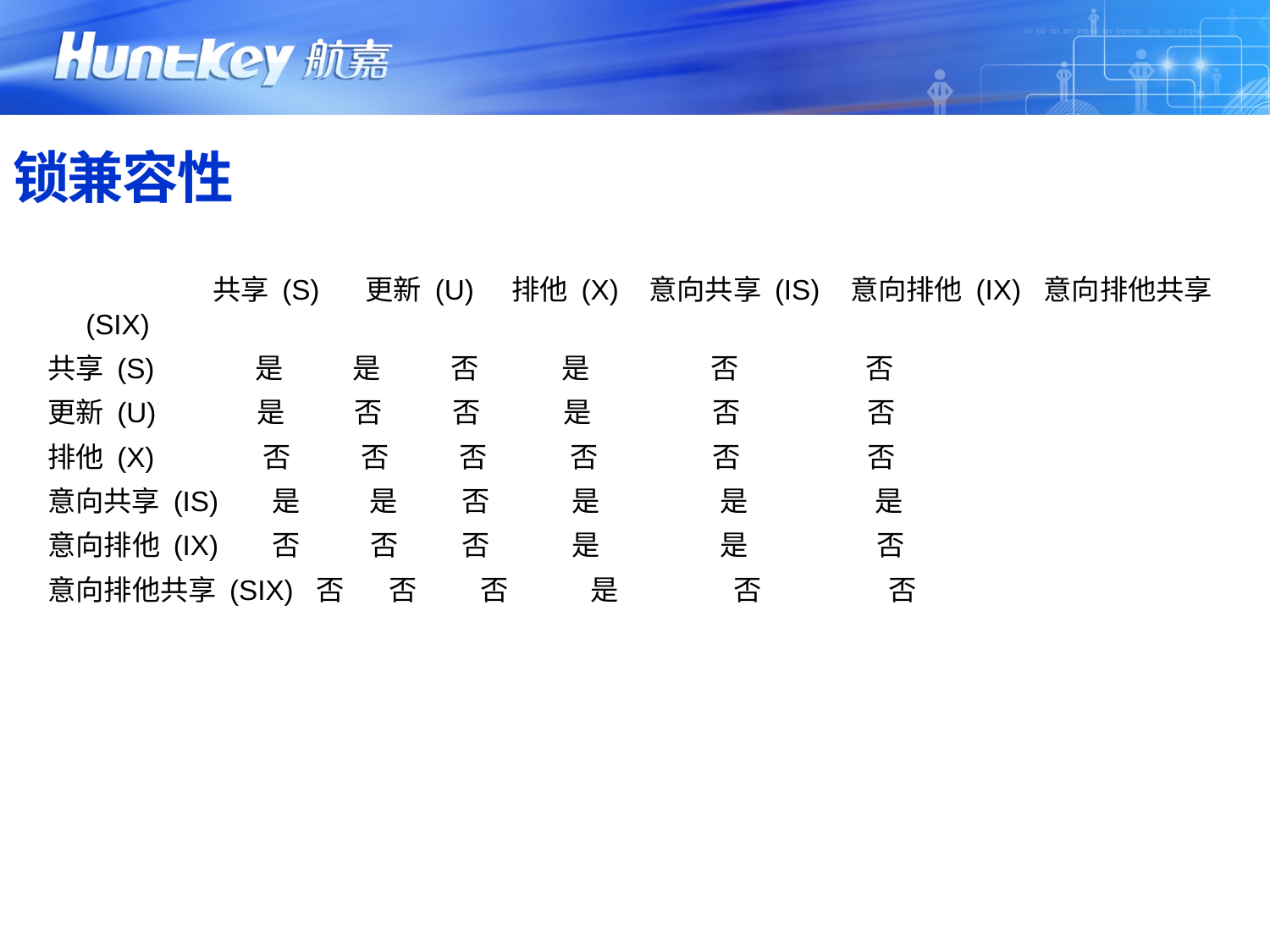

# 锁兼容性
		共享 (S)     更新 (U)    排他 (X)   意向共享 (IS)   意向排他 (IX)  意向排他共享 (SIX)
共享 (S)            是           是           否             是                   否                    否
更新 (U)            是           否           否             是                   否                    否
排他 (X)             否           否           否             否                  否                    否
意向共享 (IS)      是           是          否             是                   是                    是
意向排他 (IX)      否           否          否             是                   是                    否
意向排他共享 (SIX)  否       否          否             是                  否                    否